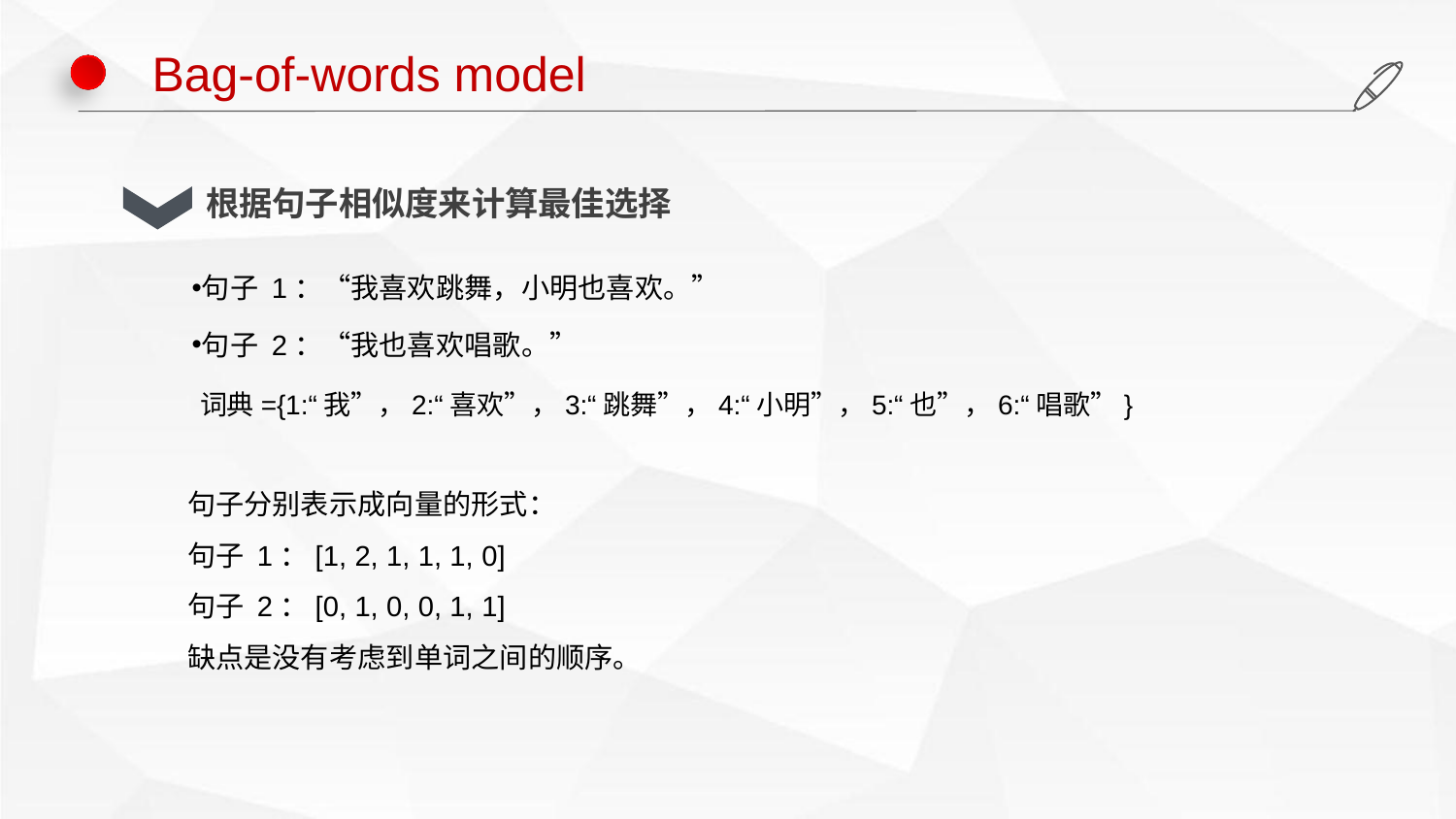

Bag-of-words model

根据句子相似度来计算最佳选择
句子 1：“我喜欢跳舞，小明也喜欢。”
句子 2：“我也喜欢唱歌。”
 词典={1:“我”，2:“喜欢”，3:“跳舞”，4:“小明”，5:“也”，6:“唱歌”}
句子分别表示成向量的形式：
句子 1：[1, 2, 1, 1, 1, 0]
句子 2：[0, 1, 0, 0, 1, 1]
缺点是没有考虑到单词之间的顺序。